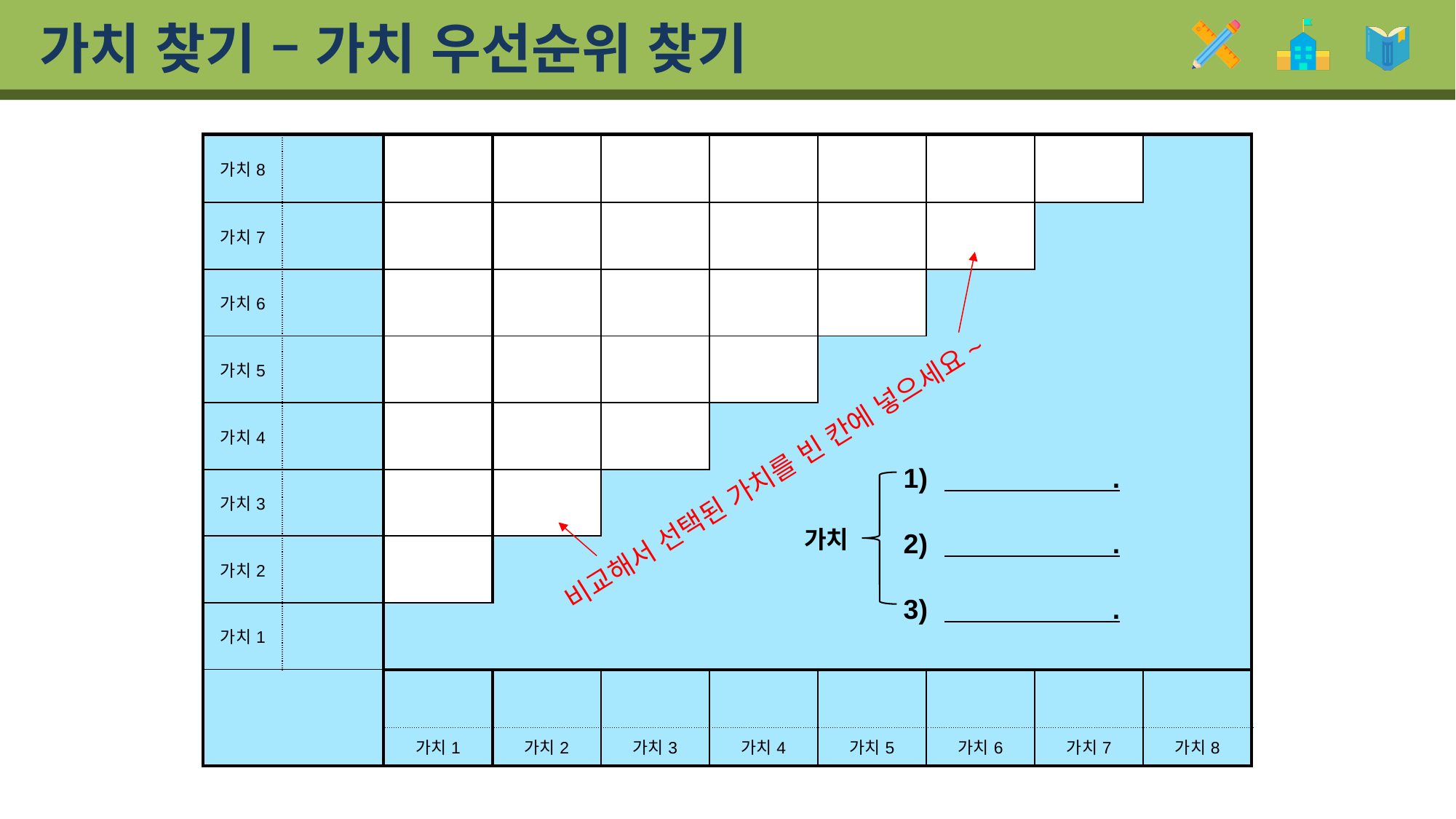

# 가치 찾기 – 가치 우선순위 찾기
| 가치8 |  |  |  |  |  |  |  |  |  |
| --- | --- | --- | --- | --- | --- | --- | --- | --- | --- |
| 가치7 |  |  |  |  |  |  |  |  |  |
| 가치6 |  |  |  |  |  |  |  |  |  |
| 가치5 |  |  |  |  |  |  |  |  |  |
| 가치4 |  |  |  |  |  |  |  |  |  |
| 가치3 |  |  |  |  |  |  |  |  |  |
| 가치2 |  |  |  |  |  |  |  |  |  |
| 가치1 |  |  |  |  |  |  |  |  |  |
|  |  |  |  |  |  |  |  |  |  |
|  |  | 가치1 | 가치2 | 가치3 | 가치4 | 가치5 | 가치6 | 가치7 | 가치8 |
                      .
                      .
                      .
비교해서 선택된 가치를 빈 칸에 넣으세요~

가치